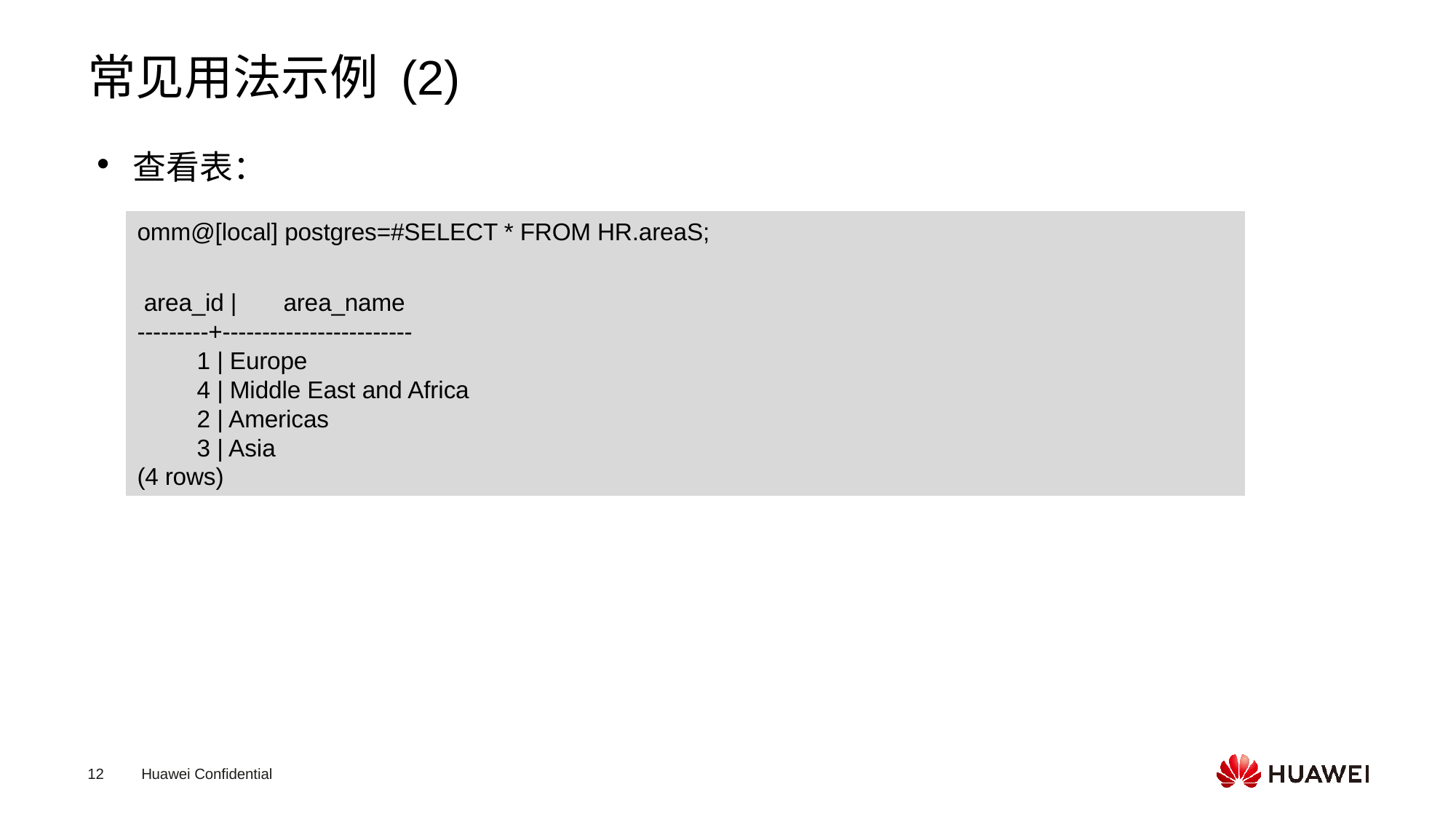

# 常见用法示例 (2)
查看表：

omm@[local] postgres=#SELECT * FROM HR.areaS;
 area_id |       area_name
---------+------------------------
         1 | Europe
         4 | Middle East and Africa
         2 | Americas
         3 | Asia
(4 rows)